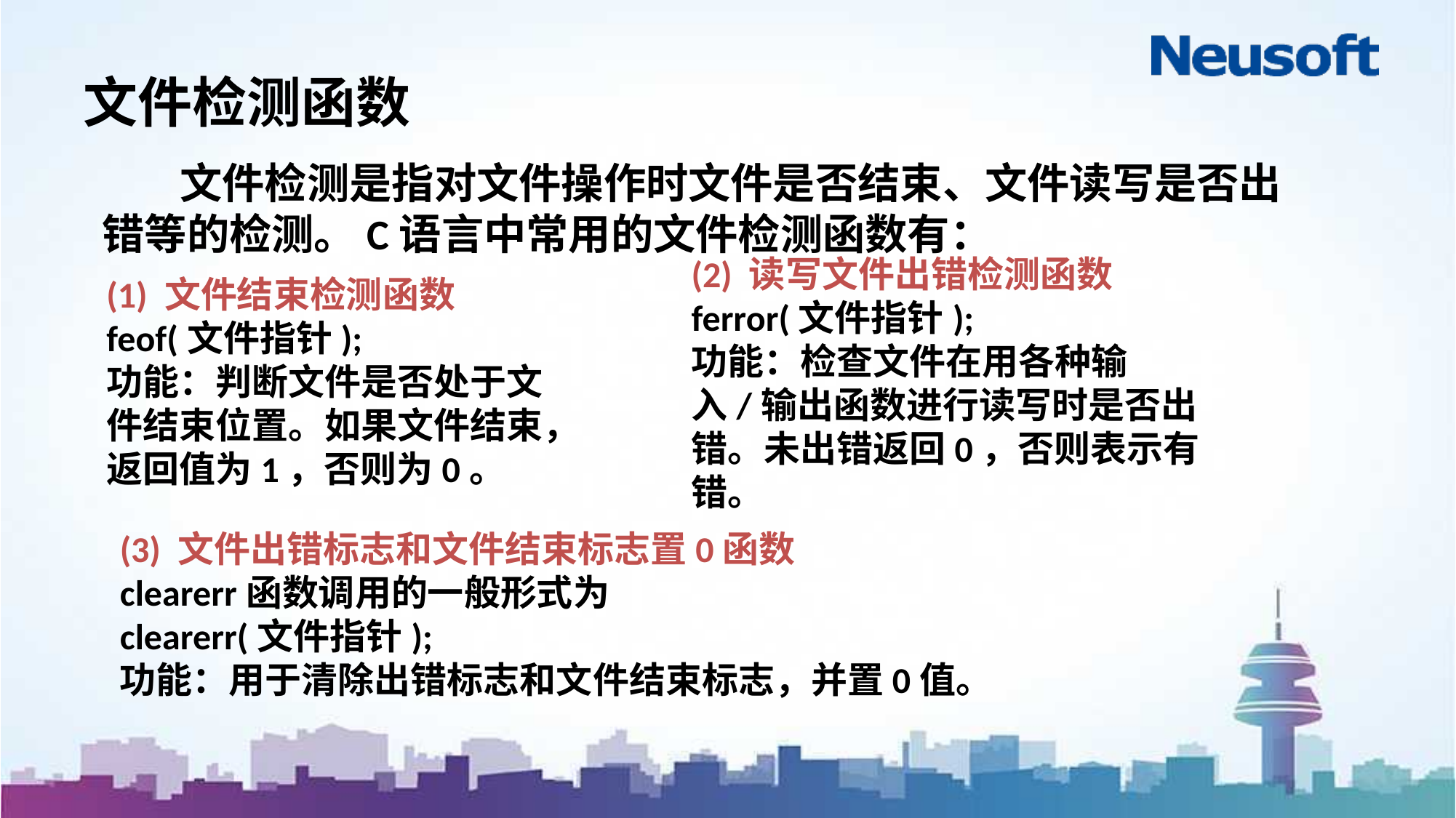

# 文件检测函数
       文件检测是指对文件操作时文件是否结束、文件读写是否出错等的检测。C语言中常用的文件检测函数有：
(1) 文件结束检测函数
feof(文件指针);
功能：判断文件是否处于文件结束位置。如果文件结束，返回值为1，否则为0。
(2) 读写文件出错检测函数
ferror(文件指针);
功能：检查文件在用各种输入/输出函数进行读写时是否出错。未出错返回0，否则表示有错。
(3) 文件出错标志和文件结束标志置0函数
clearerr函数调用的一般形式为
clearerr(文件指针);
功能：用于清除出错标志和文件结束标志，并置0值。